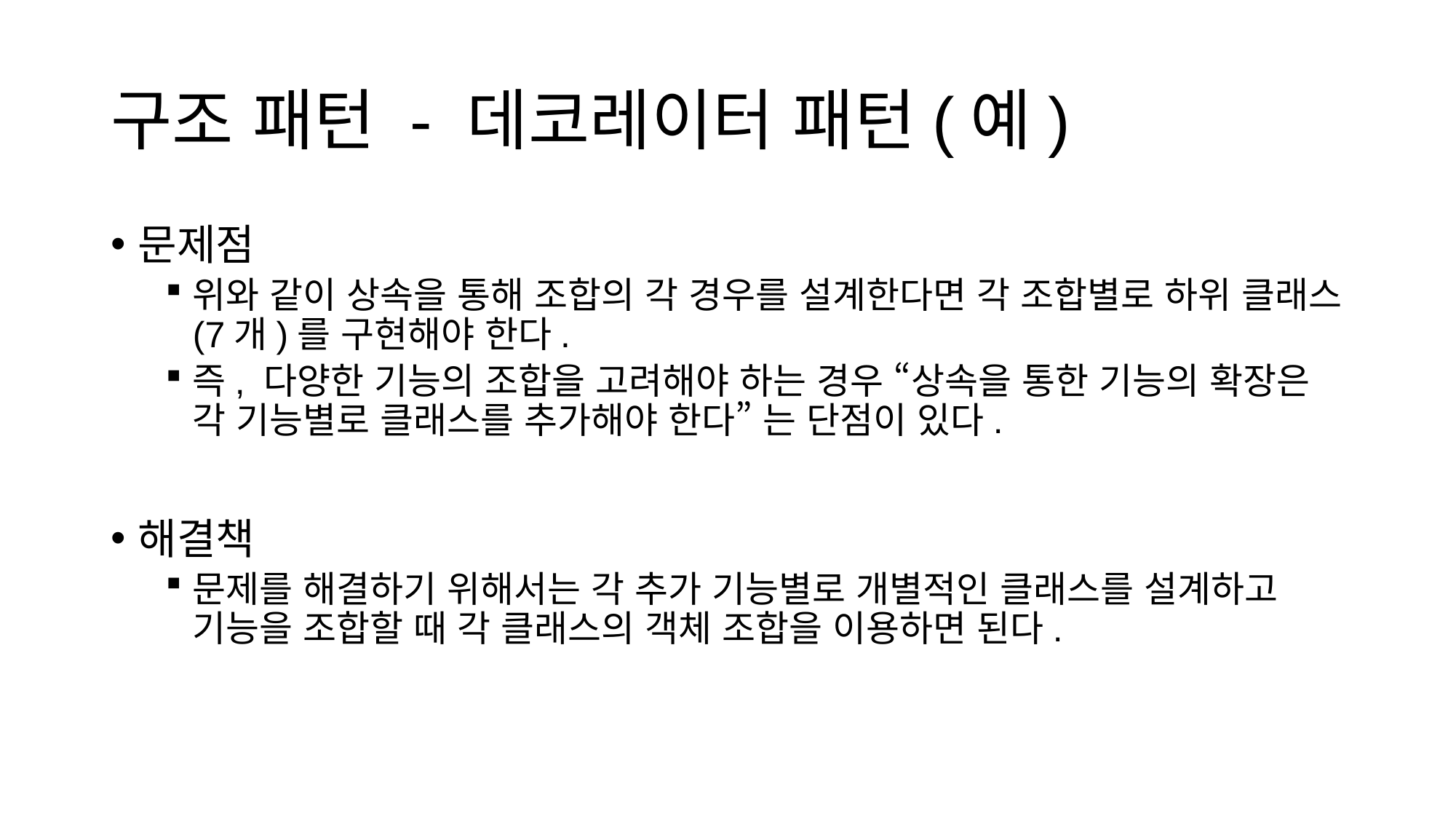

# 구조 패턴 - 데코레이터 패턴(예)
문제점
위와 같이 상속을 통해 조합의 각 경우를 설계한다면 각 조합별로 하위 클래스(7개)를 구현해야 한다.
즉, 다양한 기능의 조합을 고려해야 하는 경우 “상속을 통한 기능의 확장은 각 기능별로 클래스를 추가해야 한다” 는 단점이 있다.

해결책
문제를 해결하기 위해서는 각 추가 기능별로 개별적인 클래스를 설계하고 기능을 조합할 때 각 클래스의 객체 조합을 이용하면 된다.